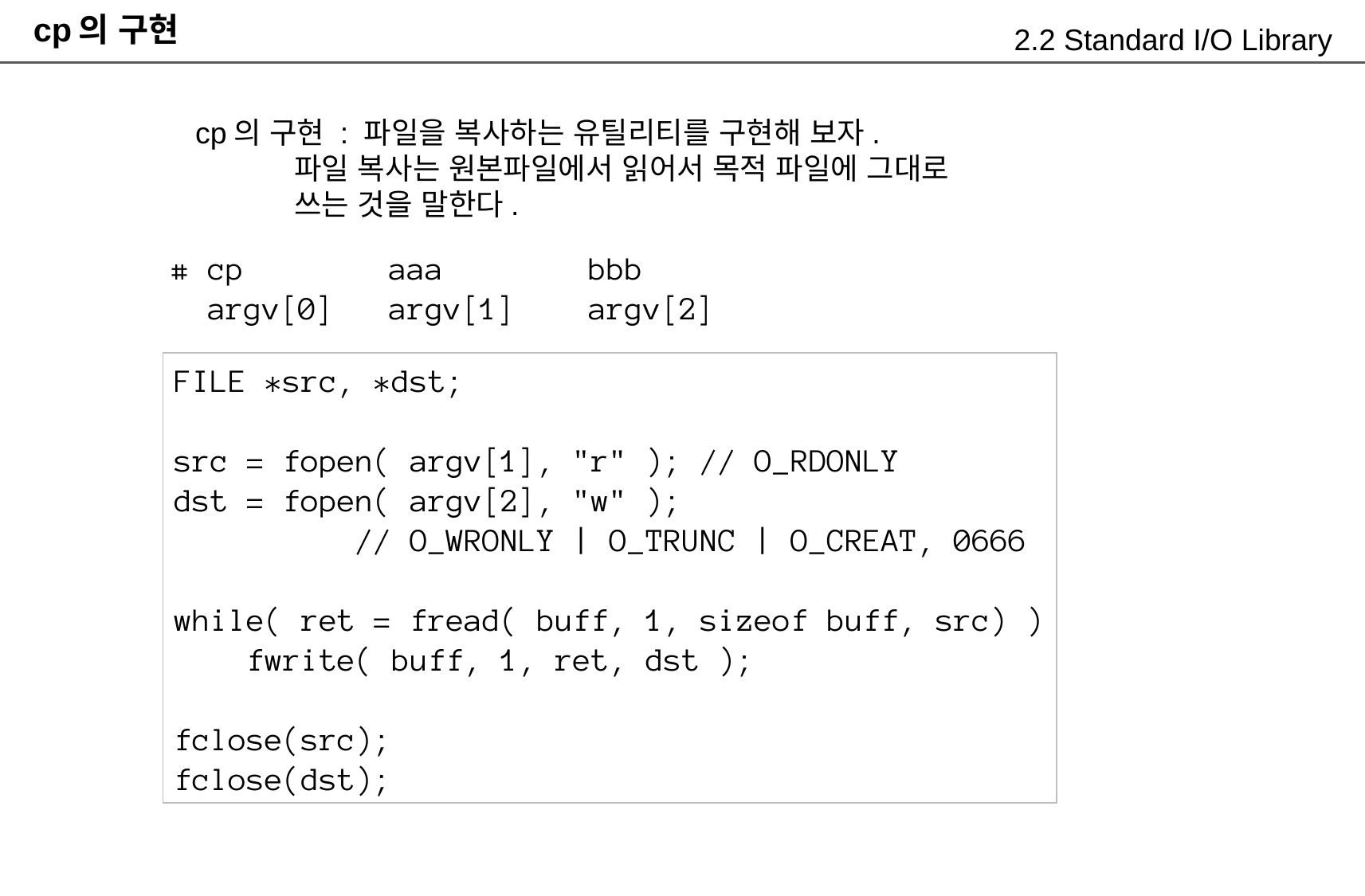

# cp의 구현
2.2 Standard I/O Library
cp의 구현 : 파일을 복사하는 유틸리티를 구현해 보자.
           파일 복사는 원본파일에서 읽어서 목적 파일에 그대로
           쓰는 것을 말한다.
# cp        aaa        bbb
  argv[0]   argv[1]    argv[2]
FILE *src, *dst;

src = fopen( argv[1], "r" ); // O_RDONLY
dst = fopen( argv[2], "w" );
          // O_WRONLY | O_TRUNC | O_CREAT, 0666

while( ret = fread( buff, 1, sizeof buff, src) )
    fwrite( buff, 1, ret, dst );

fclose(src);
fclose(dst);